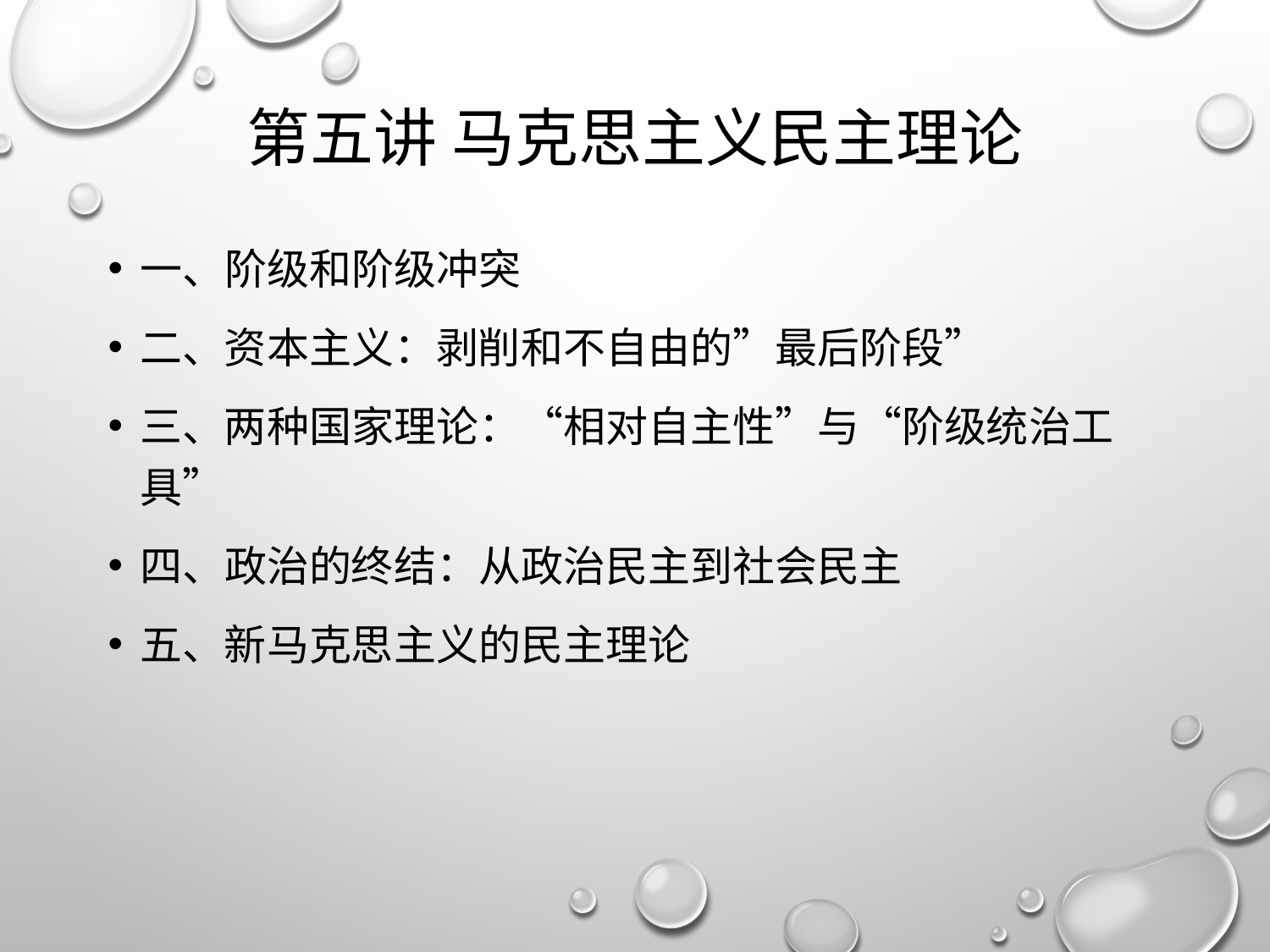

# 第五讲 马克思主义民主理论
一、阶级和阶级冲突
二、资本主义：剥削和不自由的”最后阶段”
三、两种国家理论：“相对自主性”与“阶级统治工具”
四、政治的终结：从政治民主到社会民主
五、新马克思主义的民主理论